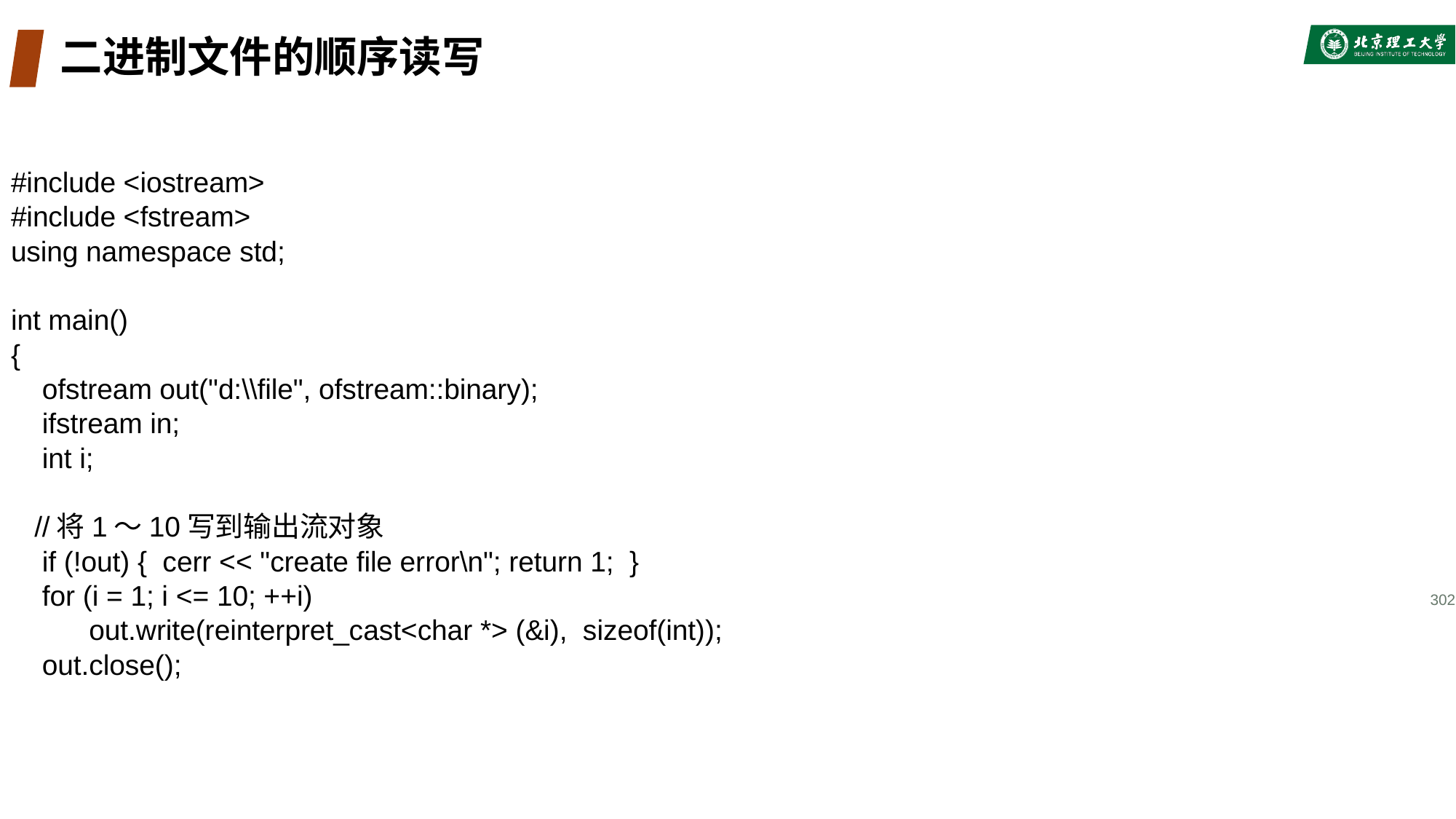

# 二进制文件的顺序读写
#include <iostream>
#include <fstream>
using namespace std;

int main()
{
    ofstream out("d:\\file", ofstream::binary);
    ifstream in;
    int i;

   //将1～10写到输出流对象
    if (!out) {  cerr << "create file error\n"; return 1;  }
    for (i = 1; i <= 10; ++i)
          out.write(reinterpret_cast<char *> (&i),  sizeof(int));
    out.close();
302